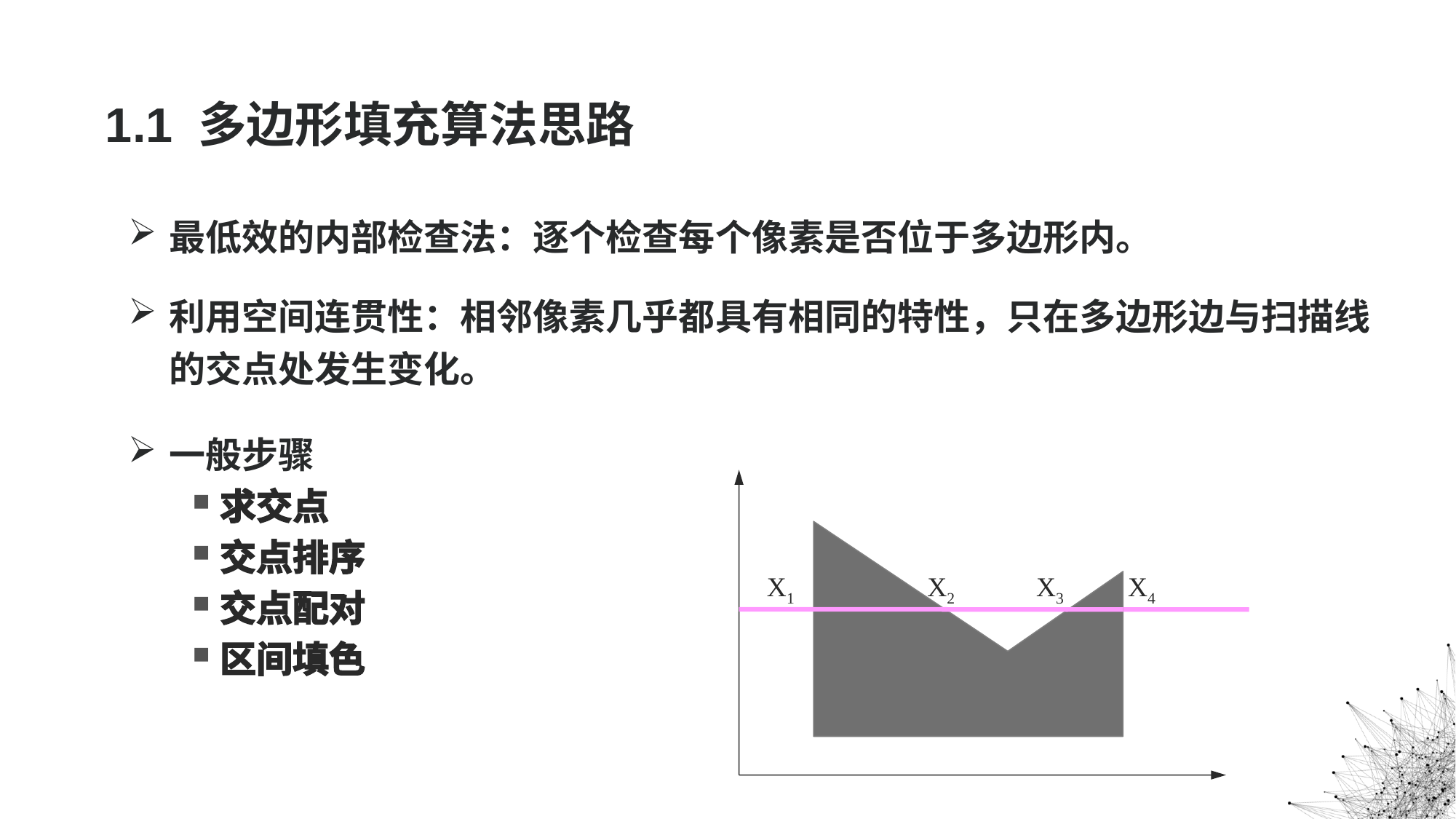

# 1.1 多边形填充算法思路
最低效的内部检查法：逐个检查每个像素是否位于多边形内。
利用空间连贯性：相邻像素几乎都具有相同的特性，只在多边形边与扫描线的交点处发生变化。
一般步骤
求交点
交点排序
交点配对
区间填色

X1
X2
X3
X4